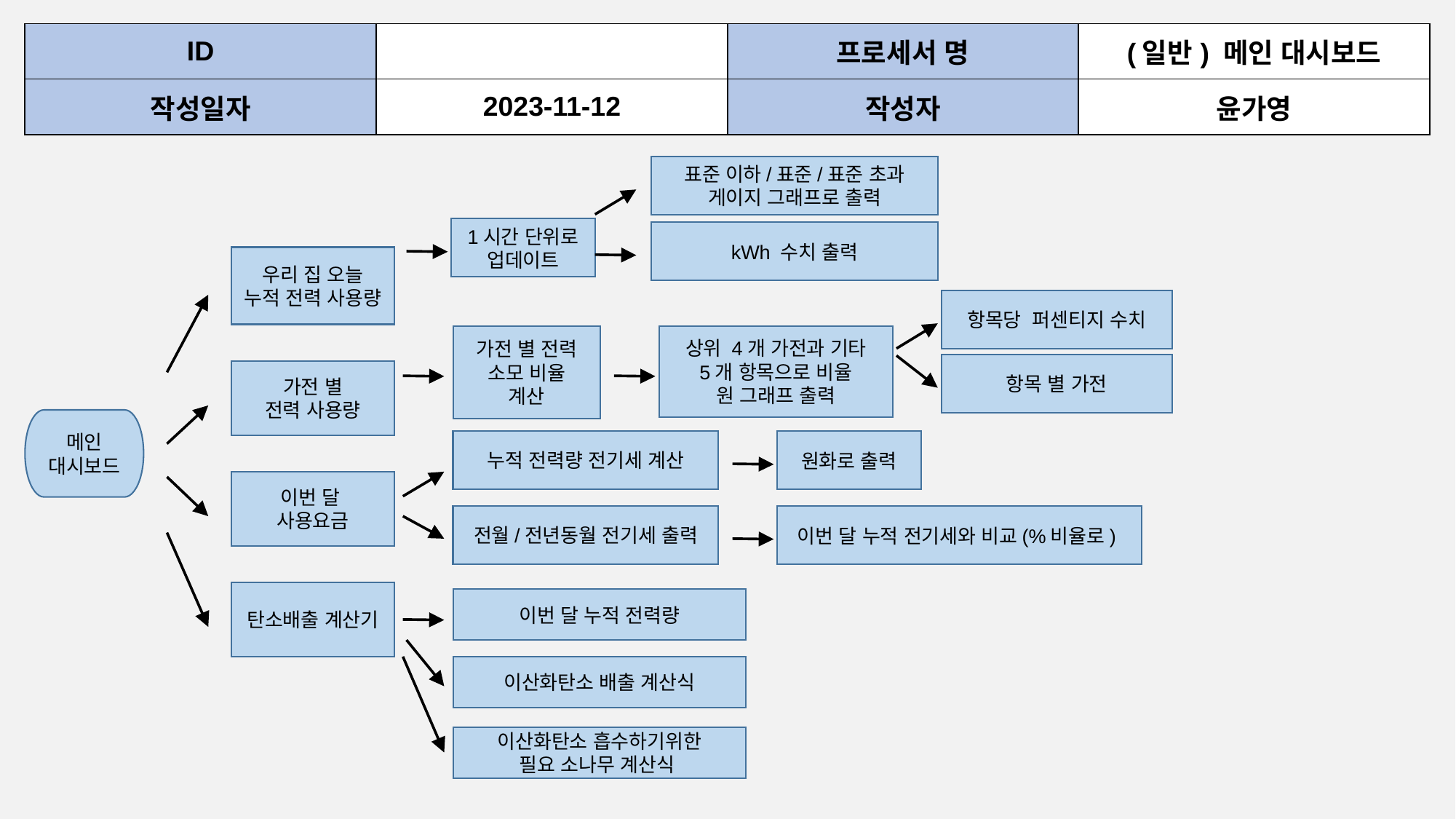

| ID |  | 프로세서 명 | (일반) 메인 대시보드 |
| --- | --- | --- | --- |
| 작성일자 | 2023-11-12 | 작성자 | 윤가영 |
표준 이하/표준/표준 초과
게이지 그래프로 출력
1시간 단위로 업데이트
kWh 수치 출력
우리 집 오늘 누적 전력 사용량
항목당  퍼센티지 수치
가전 별 전력 소모 비율
계산
상위 4개 가전과 기타
5개 항목으로 비율
원 그래프 출력
항목 별 가전
가전 별
전력 사용량
메인
대시보드
누적 전력량 전기세 계산
원화로 출력
이번 달
사용요금
전월/전년동월 전기세 출력
이번 달 누적 전기세와 비교(%비율로)
탄소배출 계산기
이번 달 누적 전력량
이산화탄소 배출 계산식
이산화탄소 흡수하기위한
필요 소나무 계산식